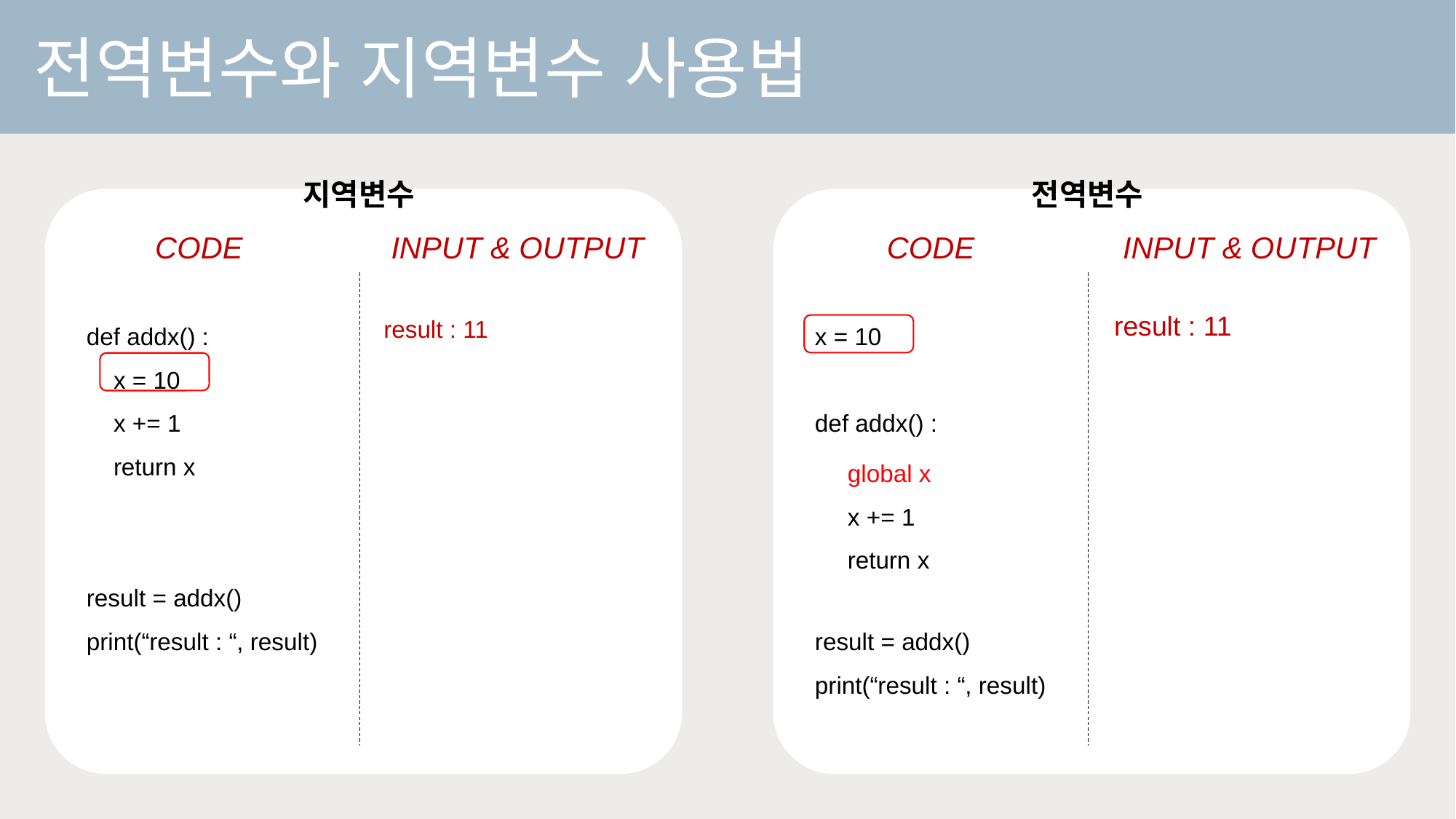

전역변수와 지역변수 사용법
지역변수
전역변수

def addx() :
    x = 10
    x += 1
    return x

result = addx()
print(“result : “, result)
result : 11
CODE
INPUT & OUTPUT

Traceback (most recent call last):
  File "C:\Users\kkyy0\OneDrive\바탕 화면\test.py", line 8, in <module>
    result = addx()
  File "C:\Users\kkyy0\OneDrive\바탕 화면\test.py", line 4, in addx
    x += 1
UnboundLocalError: local variable 'x' referenced before assignment
x = 10

def addx() :
    x += 1
    return x

result = addx()
print(“result : “, result)
CODE
INPUT & OUTPUT

 result : 11

global x
x += 1
return x